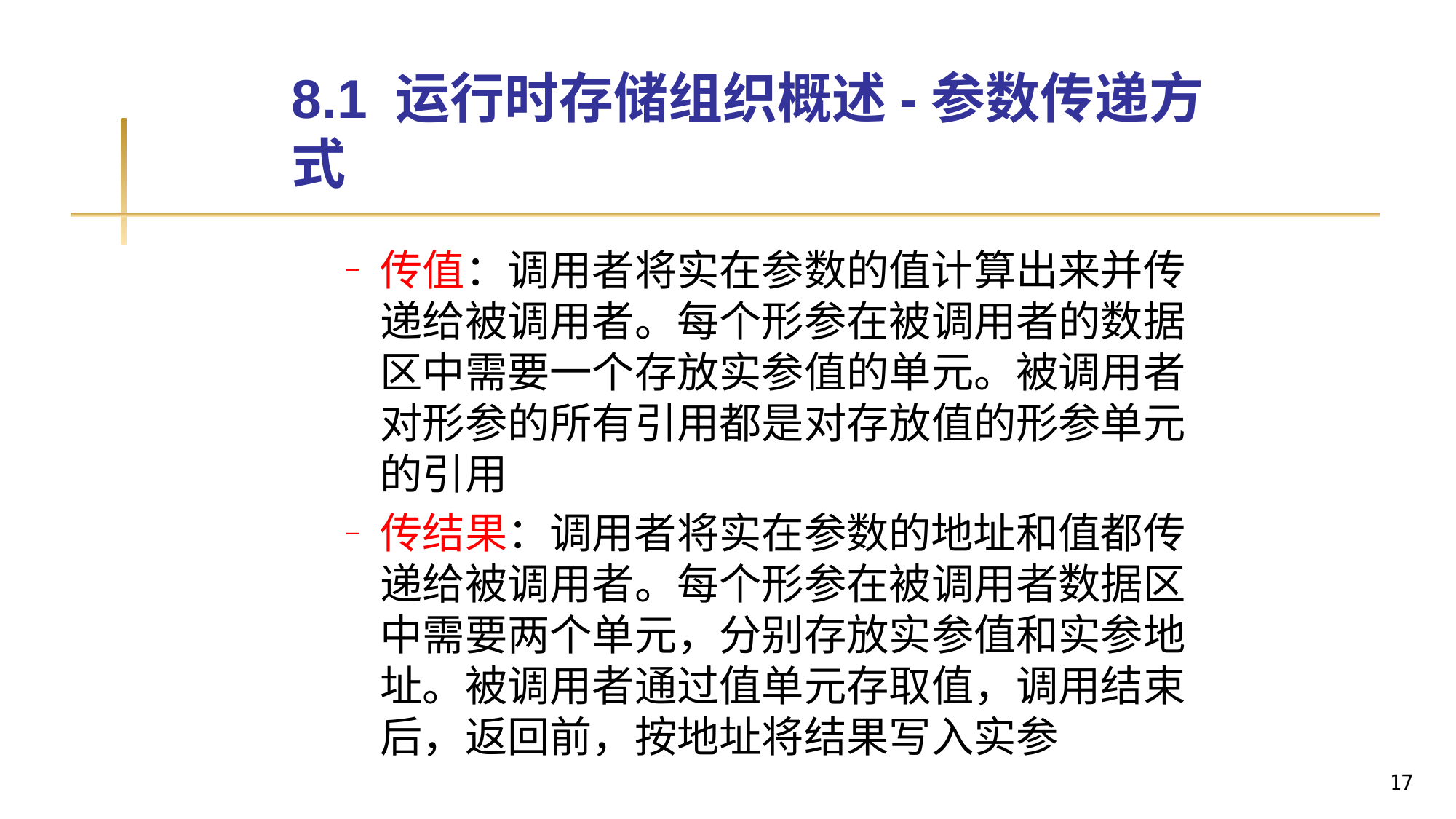

# 8.1 运行时存储组织概述-参数传递方式
传值：调用者将实在参数的值计算出来并传递给被调用者。每个形参在被调用者的数据区中需要一个存放实参值的单元。被调用者对形参的所有引用都是对存放值的形参单元的引用
传结果：调用者将实在参数的地址和值都传递给被调用者。每个形参在被调用者数据区中需要两个单元，分别存放实参值和实参地址。被调用者通过值单元存取值，调用结束后，返回前，按地址将结果写入实参
17